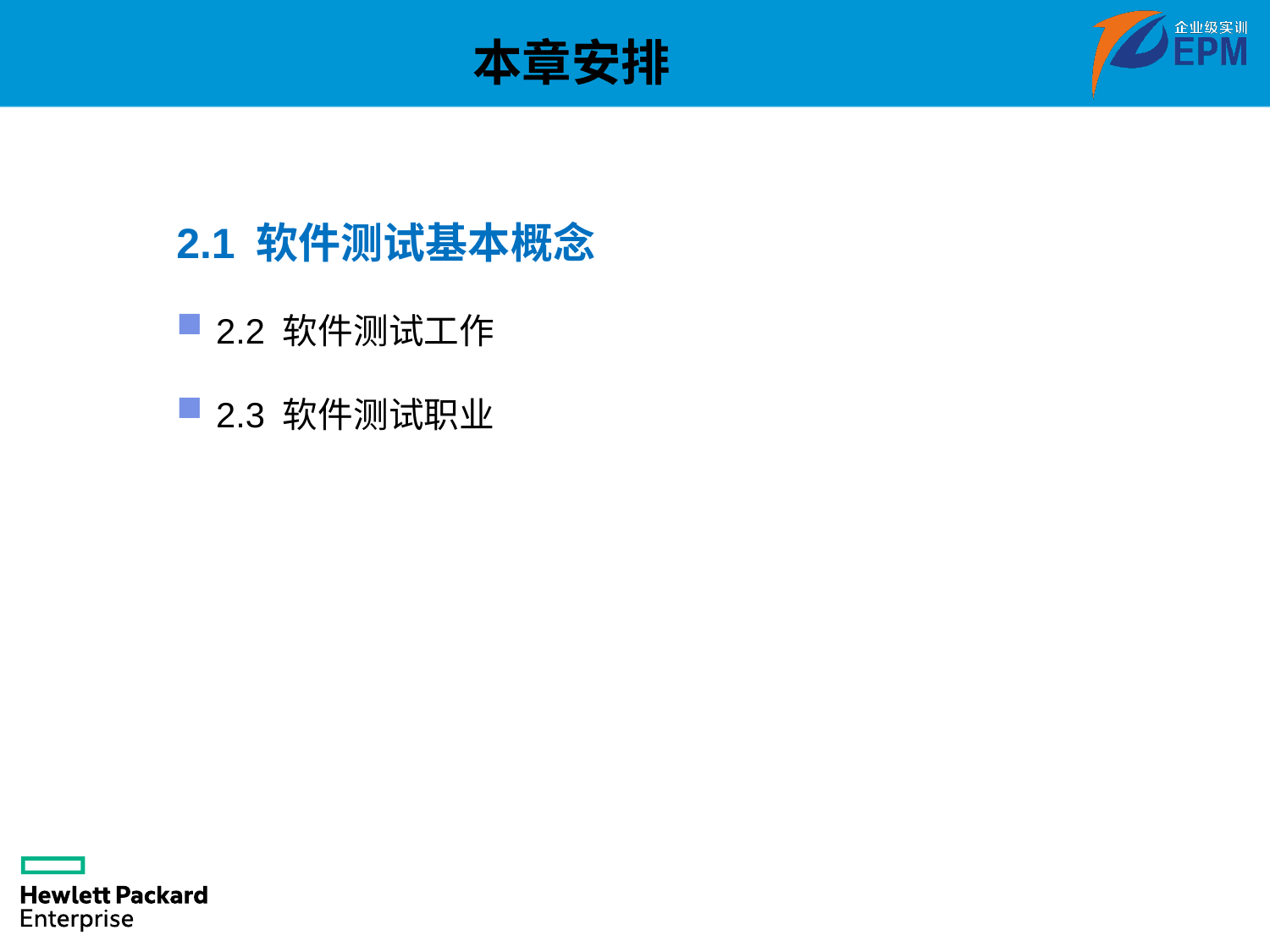

本章安排
2.1 软件测试基本概念
2.2 软件测试工作
2.3 软件测试职业